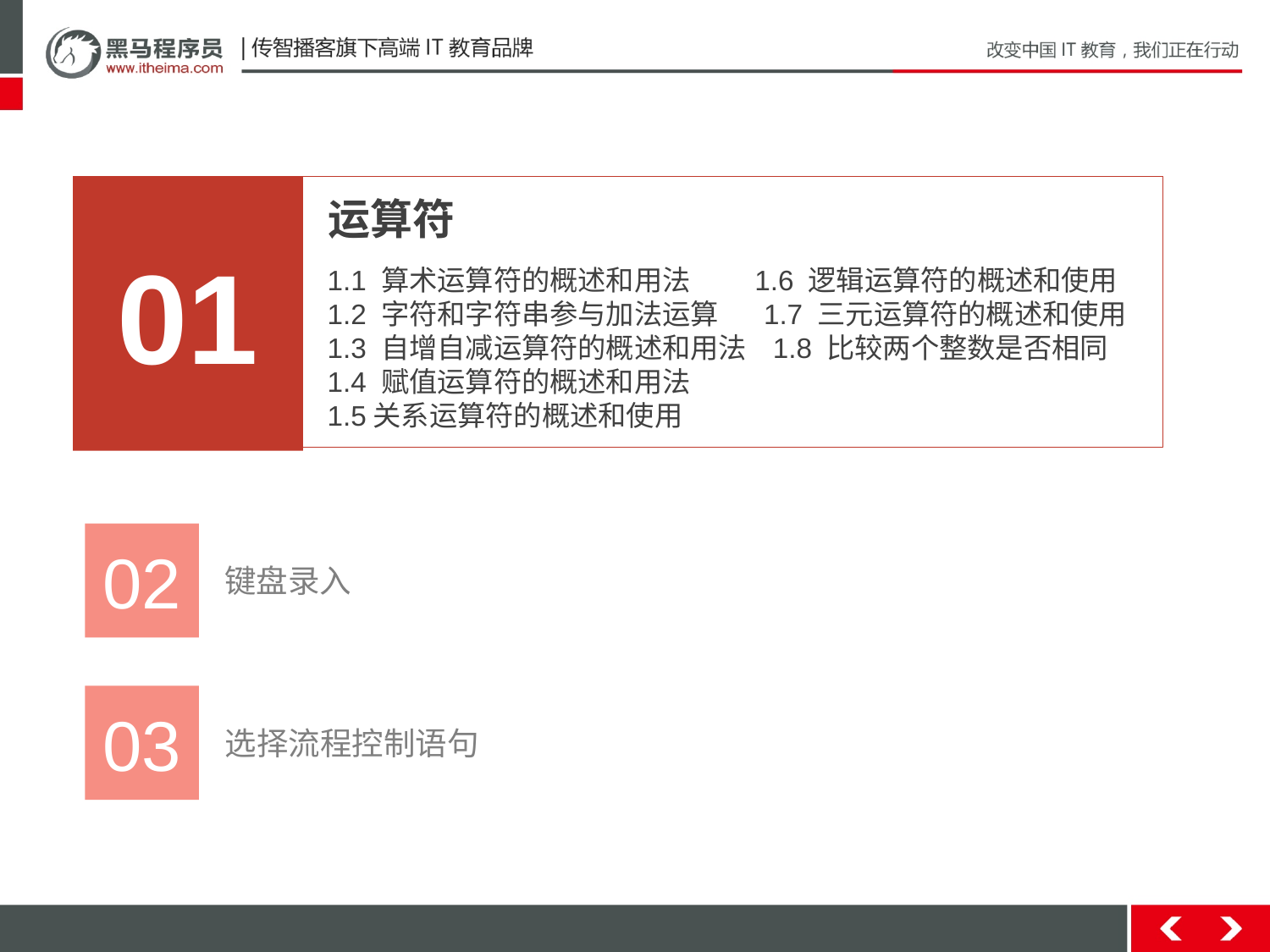

01

运算符
1.1 算术运算符的概述和用法         1.6 逻辑运算符的概述和使用
1.2 字符和字符串参与加法运算      1.7 三元运算符的概述和使用
1.3 自增自减运算符的概述和用法   1.8 比较两个整数是否相同
1.4 赋值运算符的概述和用法
1.5关系运算符的概述和使用

02
 键盘录入
03
 选择流程控制语句